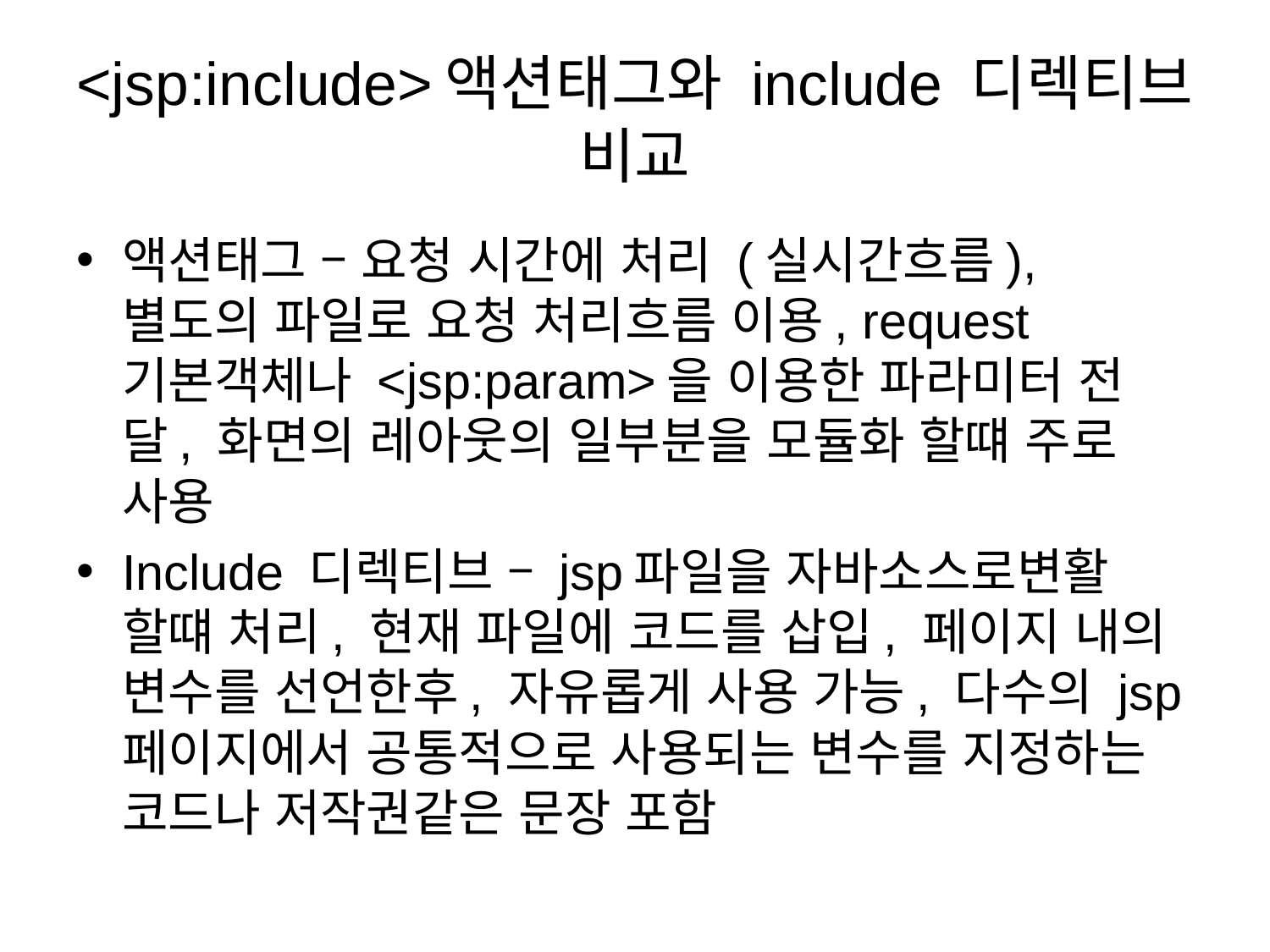

# <jsp:include>액션태그와 include 디렉티브 비교
액션태그 – 요청 시간에 처리 (실시간흐름), 별도의 파일로 요청 처리흐름 이용, request 기본객체나 <jsp:param>을 이용한 파라미터 전달, 화면의 레아웃의 일부분을 모듈화 할떄 주로 사용
Include 디렉티브 – jsp파일을 자바소스로변활 할떄 처리, 현재 파일에 코드를 삽입, 페이지 내의 변수를 선언한후, 자유롭게 사용 가능, 다수의 jsp페이지에서 공통적으로 사용되는 변수를 지정하는 코드나 저작권같은 문장 포함